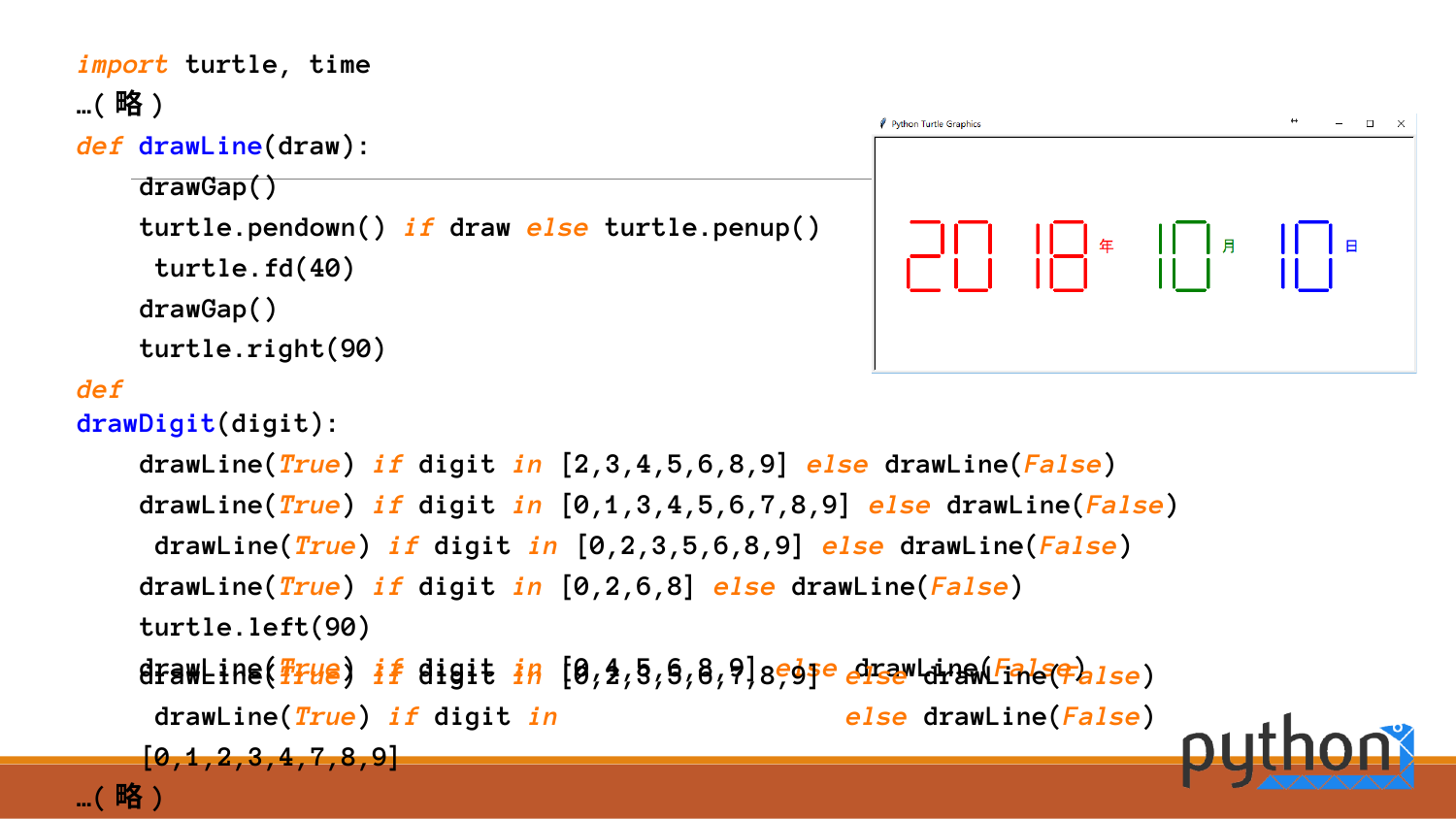

import turtle, time
…(略)
def drawLine(draw):
drawGap()
turtle.pendown() if draw else turtle.penup()  turtle.fd(40)
drawGap()  turtle.right(90)
def drawDigit(digit):
drawLine(True) if digit in [2,3,4,5,6,8,9] else drawLine(False)  drawLine(True) if digit in [0,1,3,4,5,6,7,8,9] else drawLine(False)  drawLine(True) if digit in [0,2,3,5,6,8,9] else drawLine(False)  drawLine(True) if digit in [0,2,6,8] else drawLine(False)  turtle.left(90)
drawLine(True) if digit in [0,4,5,6,8,9] else drawLine(False)

drawLine(True) if digit in [0,2,3,5,6,7,8,9]  drawLine(True) if digit in [0,1,2,3,4,7,8,9]
…(略)
else drawLine(False)
else drawLine(False)